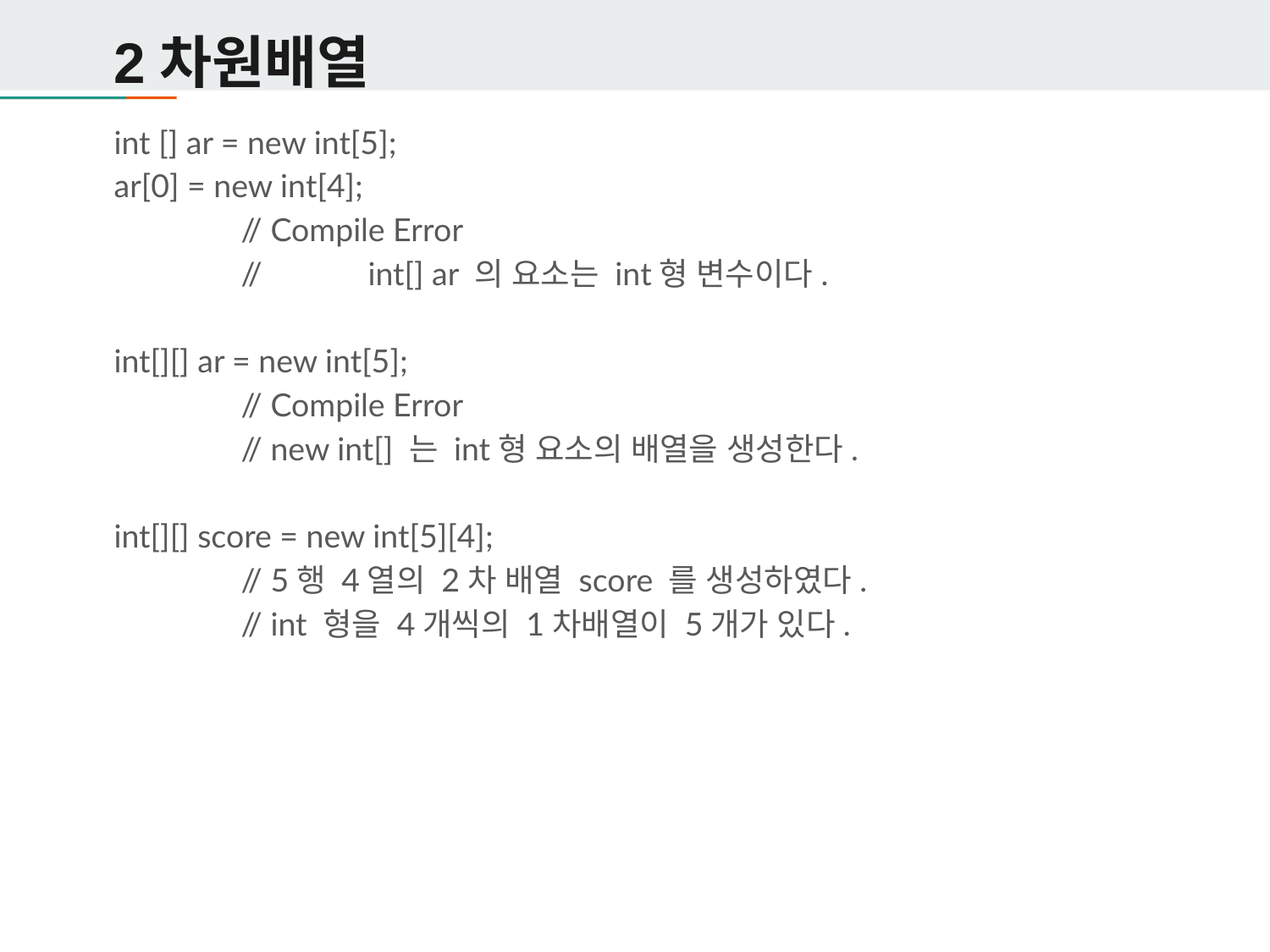

# 2차원배열
int [] ar = new int[5];
ar[0] = new int[4];
	// Compile Error
	//	int[] ar 의 요소는 int형 변수이다.

int[][] ar = new int[5];
	// Compile Error
	// new int[] 는 int형 요소의 배열을 생성한다.

int[][] score = new int[5][4];
	// 5행 4열의 2차 배열 score 를 생성하였다.
	// int 형을 4개씩의 1차배열이 5개가 있다.